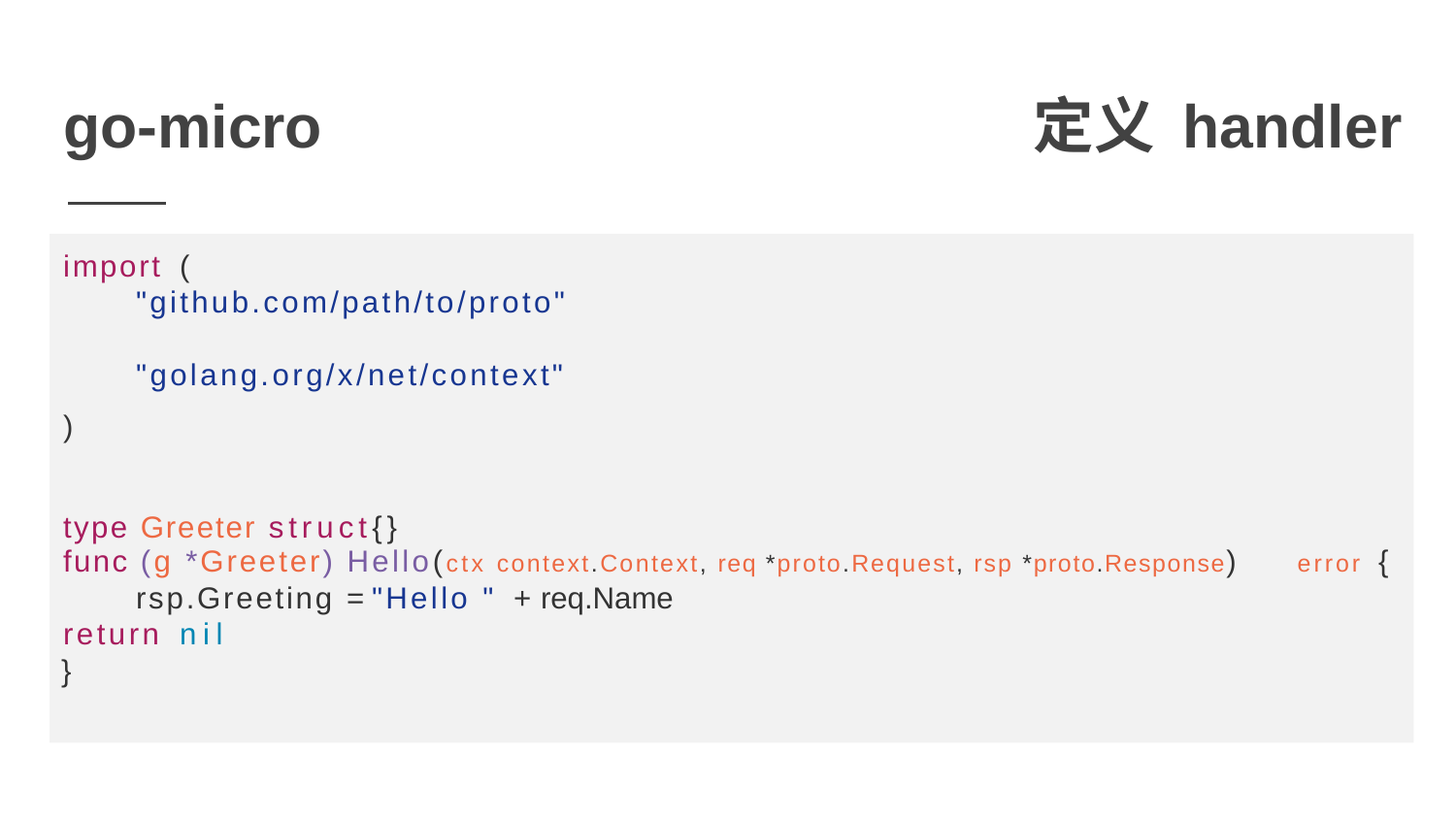

# go-micro
定义 handler

import (
"github.com/path/to/proto"  "golang.org/x/net/context"
)

type Greeter struct{}
func (g *Greeter) Hello(ctx context.Context, req *proto.Request, rsp *proto.Response)  rsp.Greeting = "Hello " + req.Name
return nil
}
error {